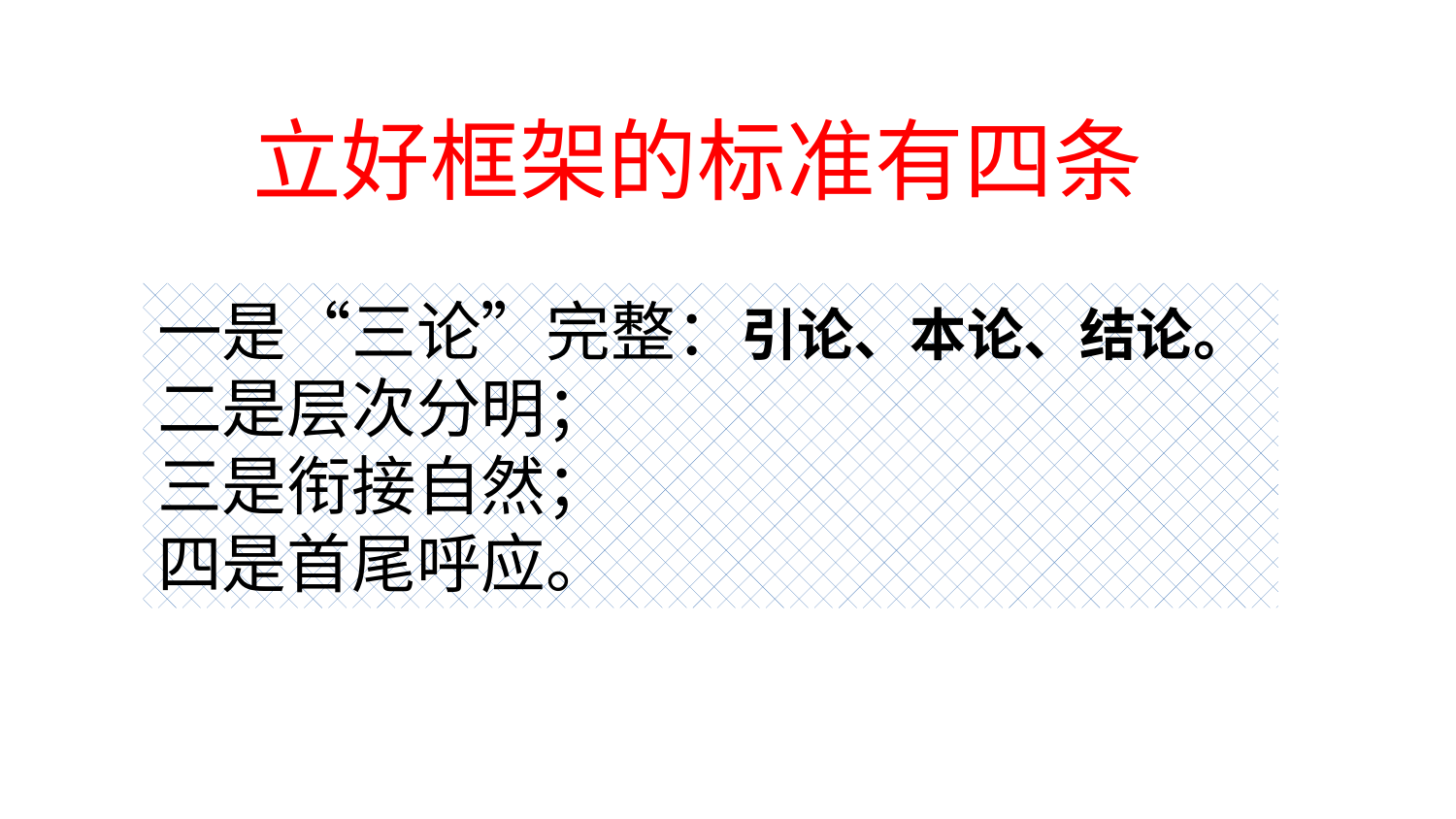

立好框架的标准有四条
一是“三论”完整：引论、本论、结论。
二是层次分明；
三是衔接自然；
四是首尾呼应。